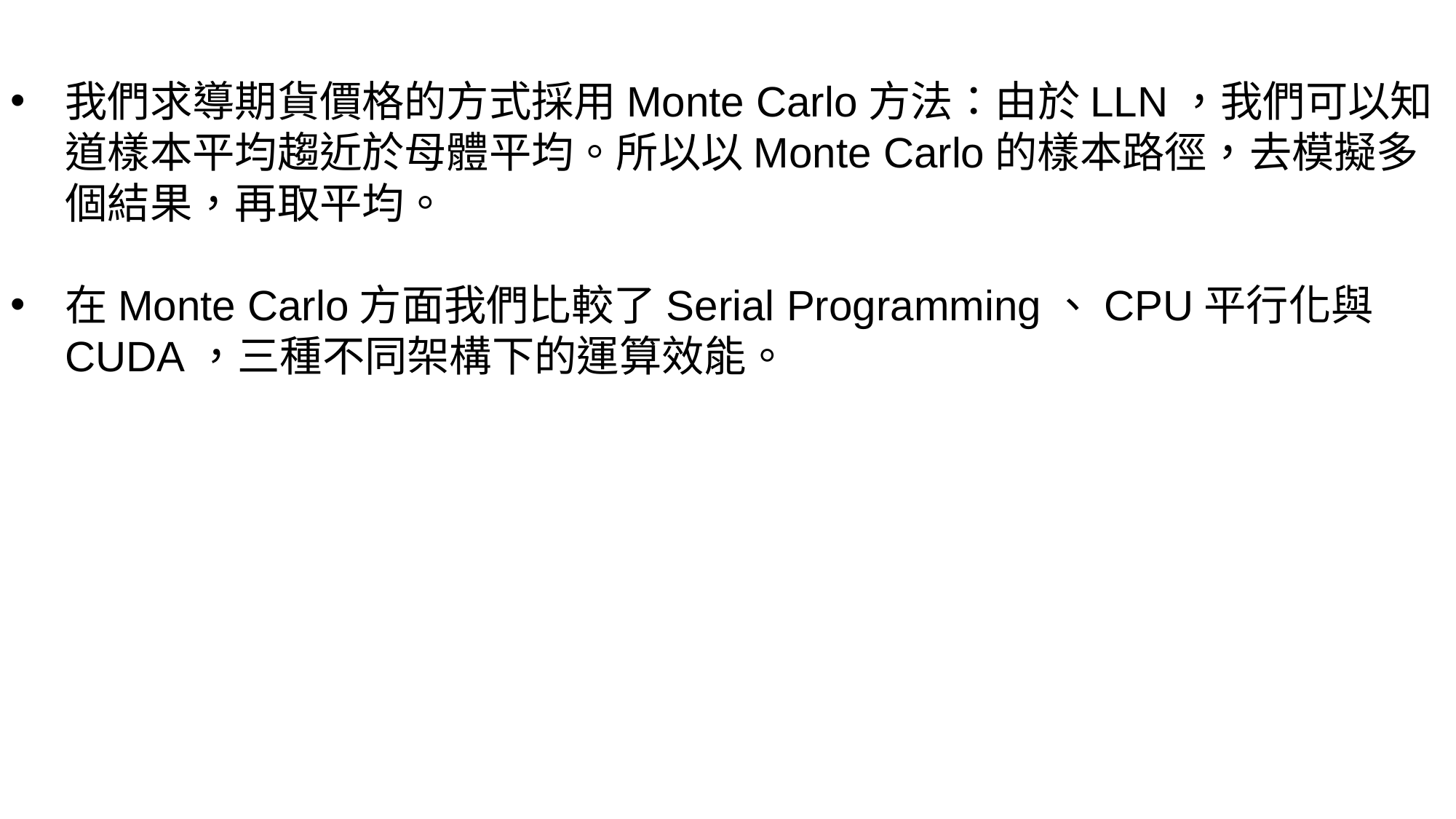

我們求導期貨價格的方式採用Monte Carlo方法：由於LLN，我們可以知道樣本平均趨近於母體平均。所以以Monte Carlo的樣本路徑，去模擬多個結果，再取平均。

在Monte Carlo方面我們比較了Serial Programming、CPU平行化與CUDA，三種不同架構下的運算效能。